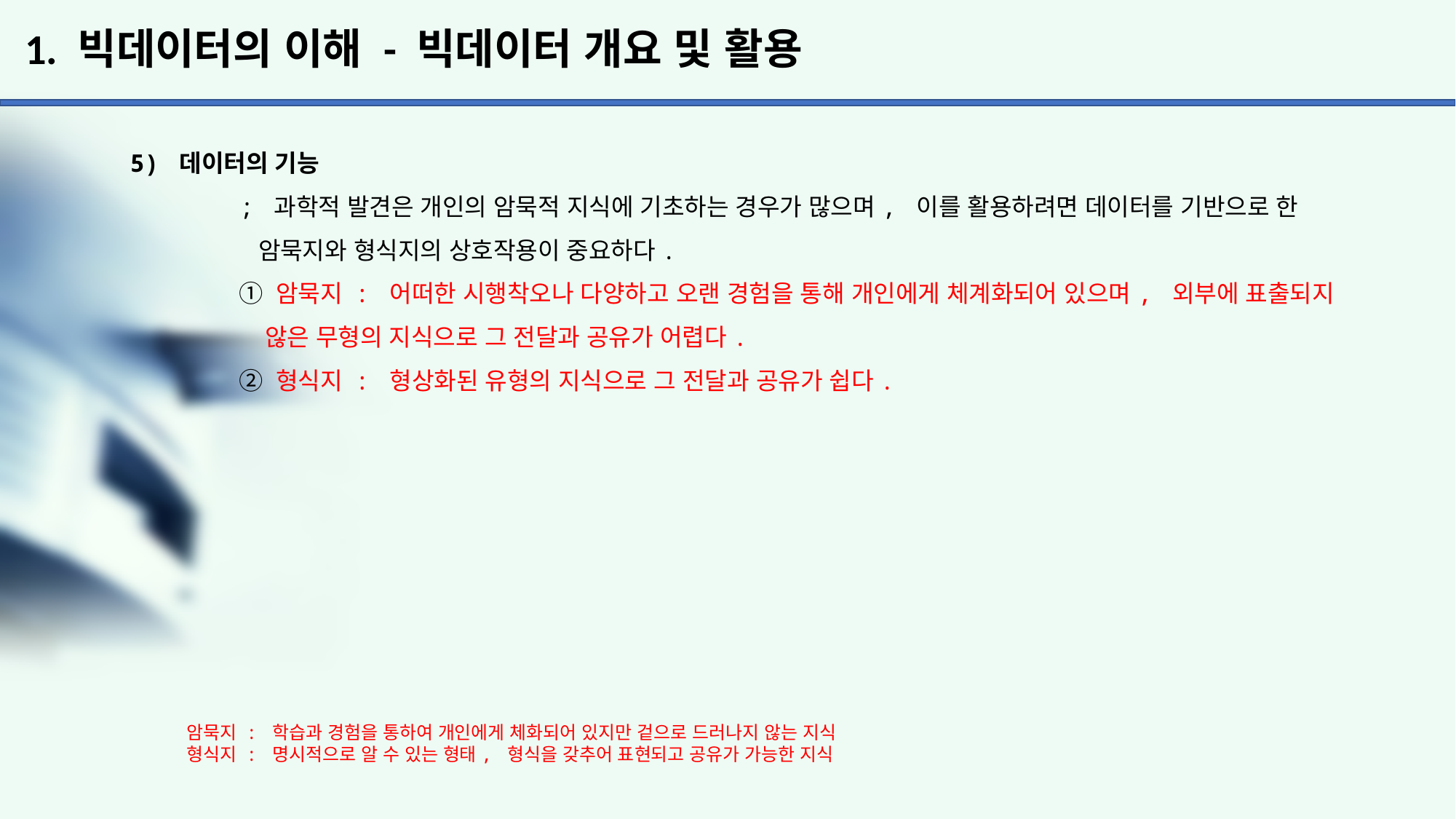

# 1. 빅데이터의 이해 - 빅데이터 개요 및 활용
5) 데이터의 기능
	; 과학적 발견은 개인의 암묵적 지식에 기초하는 경우가 많으며, 이를 활용하려면 데이터를 기반으로 한
	  암묵지와 형식지의 상호작용이 중요하다.
	① 암묵지 : 어떠한 시행착오나 다양하고 오랜 경험을 통해 개인에게 체계화되어 있으며, 외부에 표출되지
	   않은 무형의 지식으로 그 전달과 공유가 어렵다.
	② 형식지 : 형상화된 유형의 지식으로 그 전달과 공유가 쉽다.
암묵지 : 학습과 경험을 통하여 개인에게 체화되어 있지만 겉으로 드러나지 않는 지식
형식지 : 명시적으로 알 수 있는 형태, 형식을 갖추어 표현되고 공유가 가능한 지식